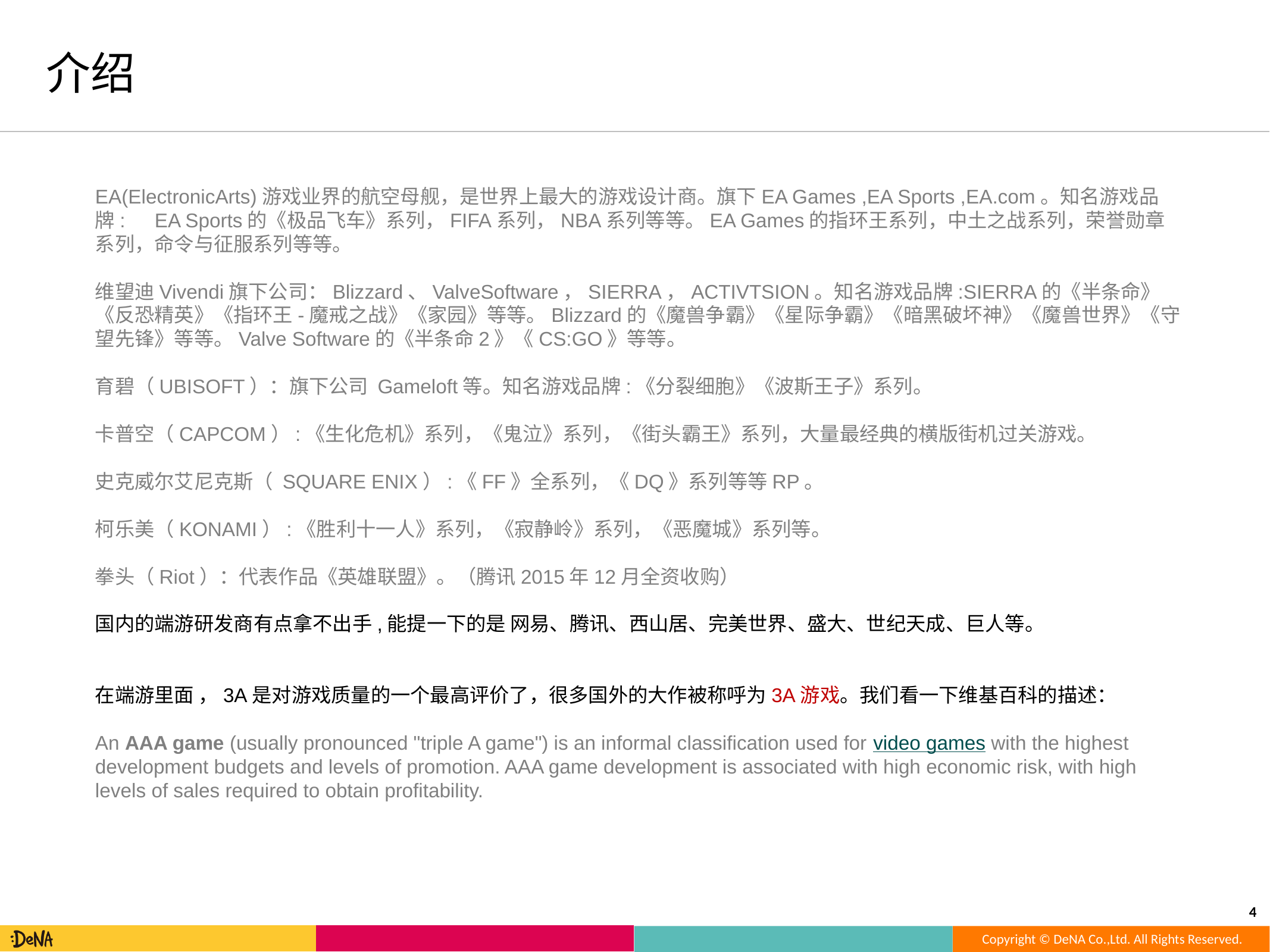

介绍
EA(ElectronicArts)游戏业界的航空母舰，是世界上最大的游戏设计商。旗下EA Games ,EA Sports ,EA.com。知名游戏品牌:　EA Sports的《极品飞车》系列，FIFA系列，NBA系列等等。EA Games的指环王系列，中土之战系列，荣誉勋章系列，命令与征服系列等等。

维望迪Vivendi旗下公司：Blizzard、ValveSoftware，SIERRA，ACTIVTSION。知名游戏品牌:SIERRA的《半条命》《反恐精英》《指环王-魔戒之战》《家园》等等。Blizzard的《魔兽争霸》《星际争霸》《暗黑破坏神》《魔兽世界》《守望先锋》等等。Valve Software的《半条命2》《CS:GO》等等。

育碧（UBISOFT）：旗下公司 Gameloft等。知名游戏品牌:《分裂细胞》《波斯王子》系列。

卡普空（CAPCOM）:《生化危机》系列，《鬼泣》系列，《街头霸王》系列，大量最经典的横版街机过关游戏。

史克威尔艾尼克斯（ SQUARE ENIX）:《FF》全系列，《DQ》系列等等RP。

柯乐美（KONAMI）:《胜利十一人》系列，《寂静岭》系列，《恶魔城》系列等。

拳头（Riot）：代表作品《英雄联盟》。（腾讯2015年12月全资收购）

国内的端游研发商有点拿不出手,能提一下的是 网易、腾讯、西山居、完美世界、盛大、世纪天成、巨人等。

在端游里面 ，3A是对游戏质量的一个最高评价了，很多国外的大作被称呼为3A游戏。我们看一下维基百科的描述：

An AAA game (usually pronounced "triple A game") is an informal classification used for video games with the highest development budgets and levels of promotion. AAA game development is associated with high economic risk, with high levels of sales required to obtain profitability.
4